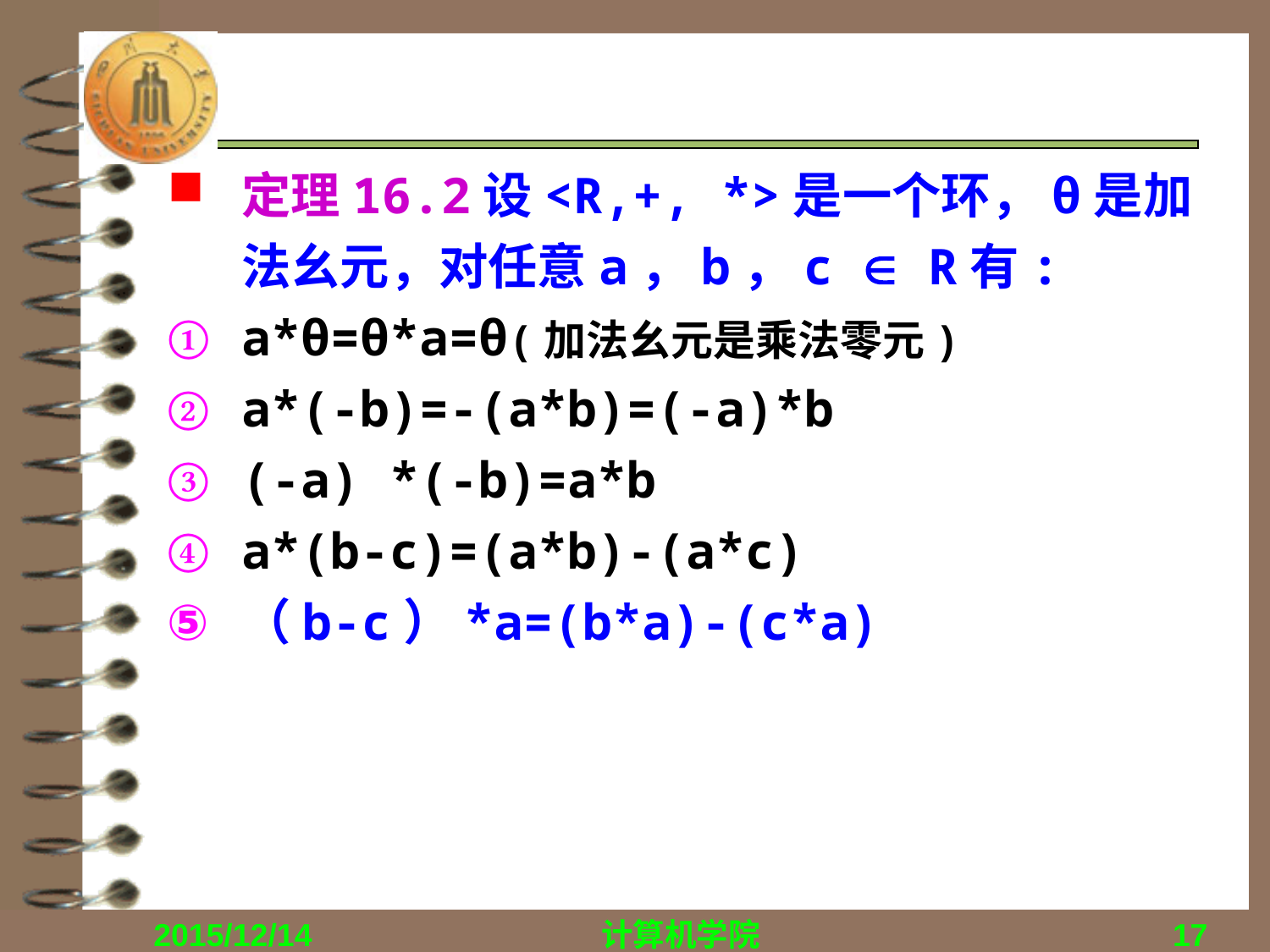

#
定理16.2设<R,+, *>是一个环，θ是加法幺元，对任意a，b，c ∈ R有:
a*θ=θ*a=θ(加法幺元是乘法零元)
a*(-b)=-(a*b)=(-a)*b
(-a) *(-b)=a*b
a*(b-c)=(a*b)-(a*c)
（b-c）*a=(b*a)-(c*a)

2015/12/14
计算机学院
17